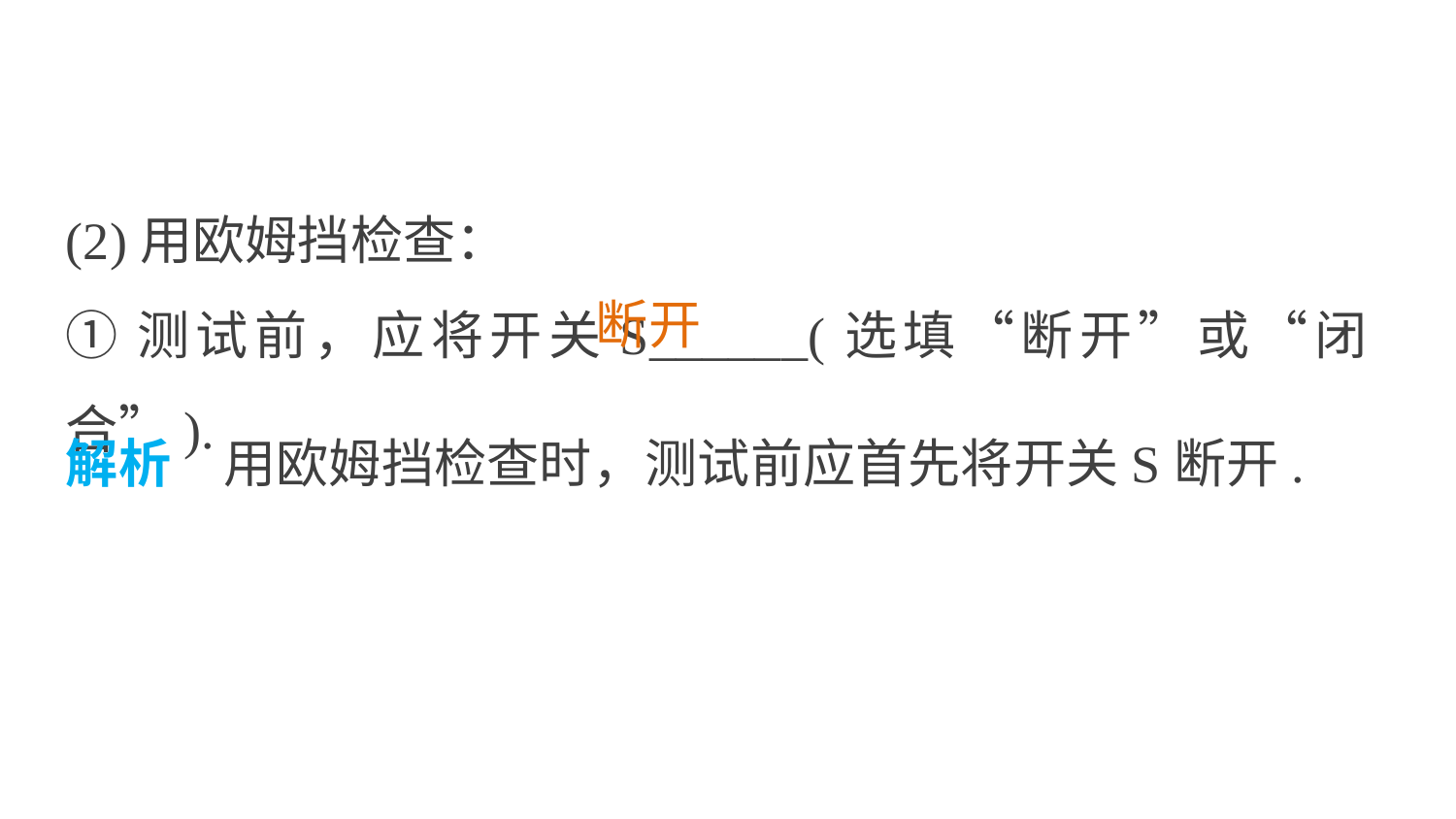

(2)用欧姆挡检查：
①测试前，应将开关S______(选填“断开”或“闭合”).
断开
解析　用欧姆挡检查时，测试前应首先将开关S断开.